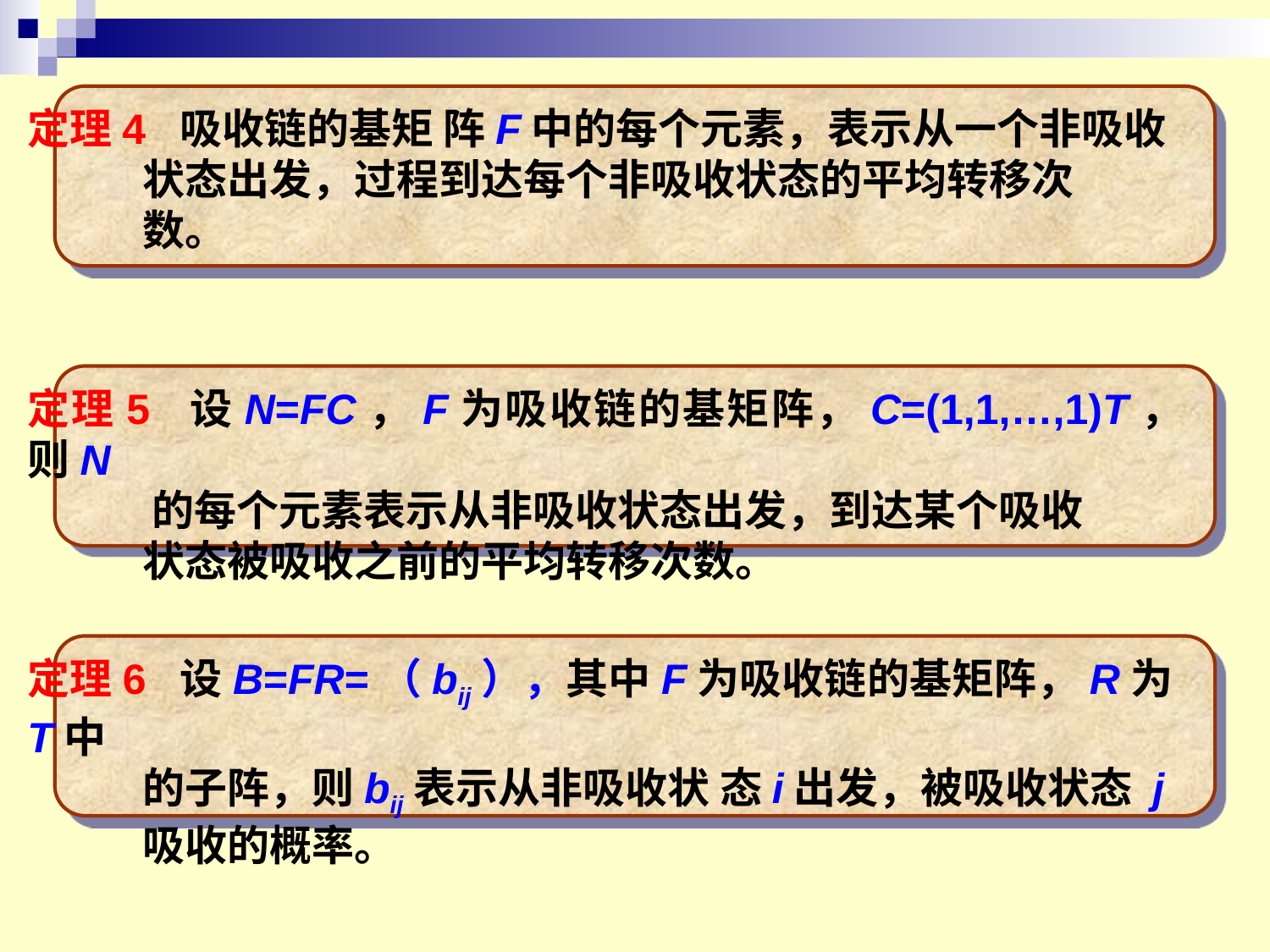

定理4  吸收链的基矩 阵F中的每个元素，表示从一个非吸收
           状态出发，过程到达每个非吸收状态的平均转移次
           数。

定理5  设N=FC，F为吸收链的基矩阵，C=(1,1,…,1)T，则N
            的每个元素表示从非吸收状态出发，到达某个吸收
           状态被吸收之前的平均转移次数。

定理6  设B=FR=（bij），其中F为吸收链的基矩阵，R为T中
           的子阵，则bij表示从非吸收状 态i出发，被吸收状态 j
           吸收的概率。